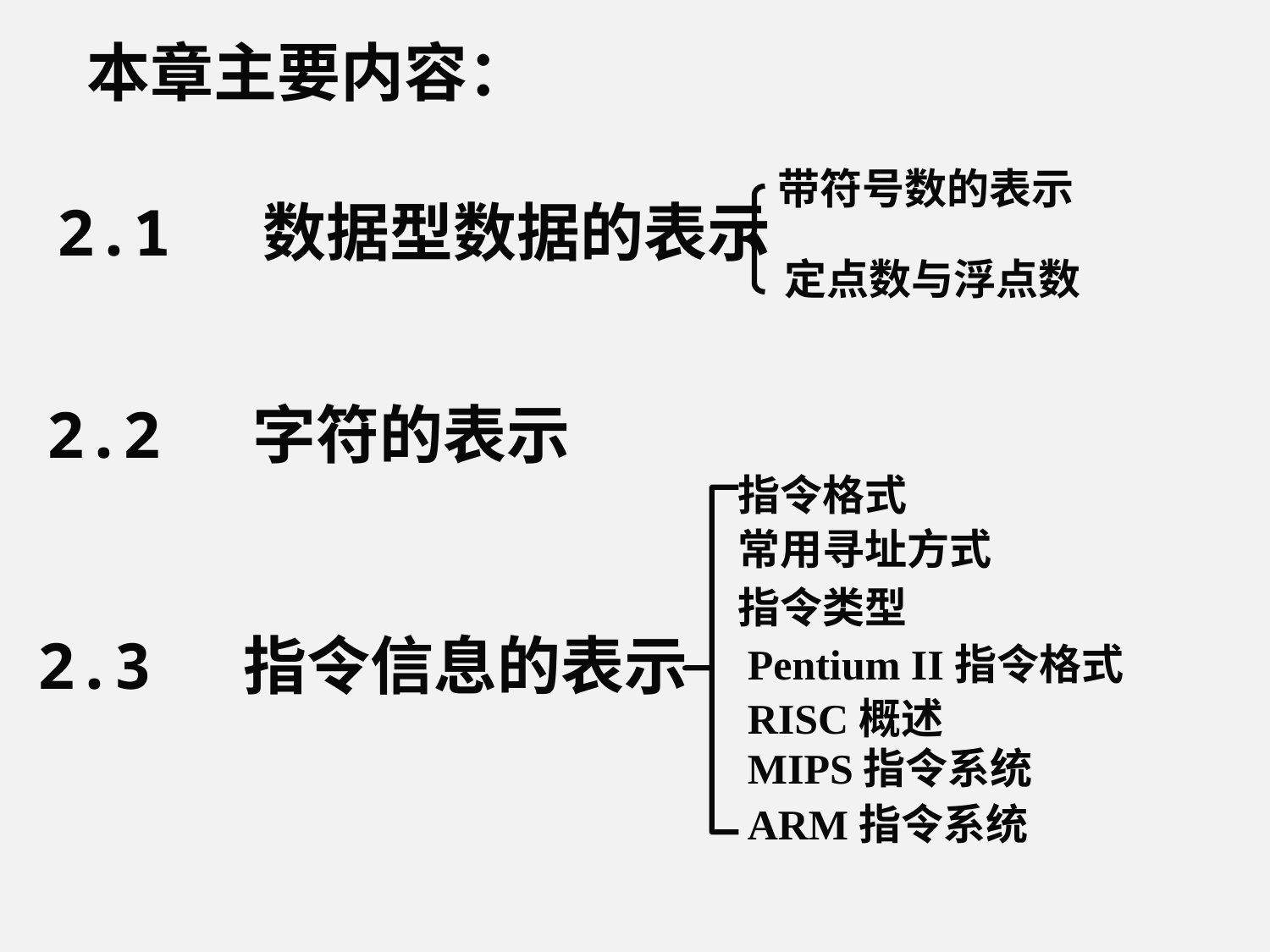

本章主要内容：
带符号数的表示
2.1  数据型数据的表示

定点数与浮点数
2.2  字符的表示
指令格式

常用寻址方式
指令类型
2.3  指令信息的表示
Pentium II指令格式
RISC概述
MIPS指令系统
ARM指令系统
2